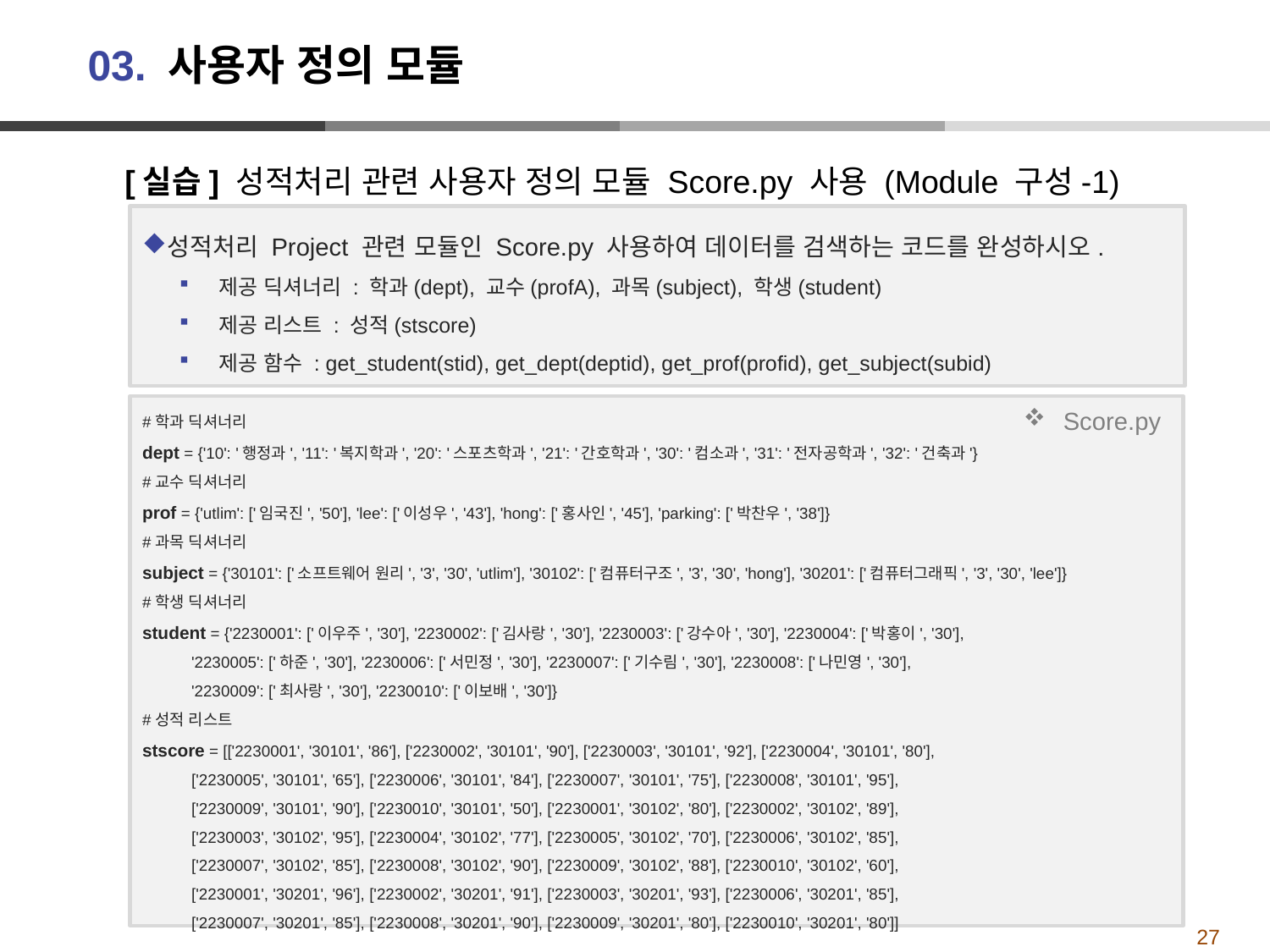

# 03. 사용자 정의 모듈
[실습] 성적처리 관련 사용자 정의 모듈 Score.py 사용 (Module 구성-1)
성적처리 Project 관련 모듈인 Score.py 사용하여 데이터를 검색하는 코드를 완성하시오.
제공 딕셔너리 : 학과(dept), 교수(profA), 과목(subject), 학생(student)
제공 리스트 : 성적(stscore)
제공 함수 : get_student(stid), get_dept(deptid), get_prof(profid), get_subject(subid)
Score.py
#학과 딕셔너리
dept = {'10': '행정과', '11': '복지학과', '20': '스포츠학과', '21': '간호학과', '30': '컴소과', '31': '전자공학과', '32': '건축과'}
#교수 딕셔너리
prof = {'utlim': ['임국진', '50'], 'lee': ['이성우', '43'], 'hong': ['홍사인', '45'], 'parking': ['박찬우', '38']}
#과목 딕셔너리
subject = {'30101': ['소프트웨어 원리', '3', '30', 'utlim'], '30102': ['컴퓨터구조', '3', '30', 'hong'], '30201': ['컴퓨터그래픽', '3', '30', 'lee']}
#학생 딕셔너리
student = {'2230001': ['이우주', '30'], '2230002': ['김사랑', '30'], '2230003': ['강수아', '30'], '2230004': ['박홍이', '30'],
           '2230005': ['하준', '30'], '2230006': ['서민정', '30'], '2230007': ['기수림', '30'], '2230008': ['나민영', '30'],
           '2230009': ['최사랑', '30'], '2230010': ['이보배', '30']}
#성적 리스트
stscore = [['2230001', '30101', '86'], ['2230002', '30101', '90'], ['2230003', '30101', '92'], ['2230004', '30101', '80'],
           ['2230005', '30101', '65'], ['2230006', '30101', '84'], ['2230007', '30101', '75'], ['2230008', '30101', '95'],
           ['2230009', '30101', '90'], ['2230010', '30101', '50'], ['2230001', '30102', '80'], ['2230002', '30102', '89'],
           ['2230003', '30102', '95'], ['2230004', '30102', '77'], ['2230005', '30102', '70'], ['2230006', '30102', '85'],
           ['2230007', '30102', '85'], ['2230008', '30102', '90'], ['2230009', '30102', '88'], ['2230010', '30102', '60'],
           ['2230001', '30201', '96'], ['2230002', '30201', '91'], ['2230003', '30201', '93'], ['2230006', '30201', '85'],
           ['2230007', '30201', '85'], ['2230008', '30201', '90'], ['2230009', '30201', '80'], ['2230010', '30201', '80']]